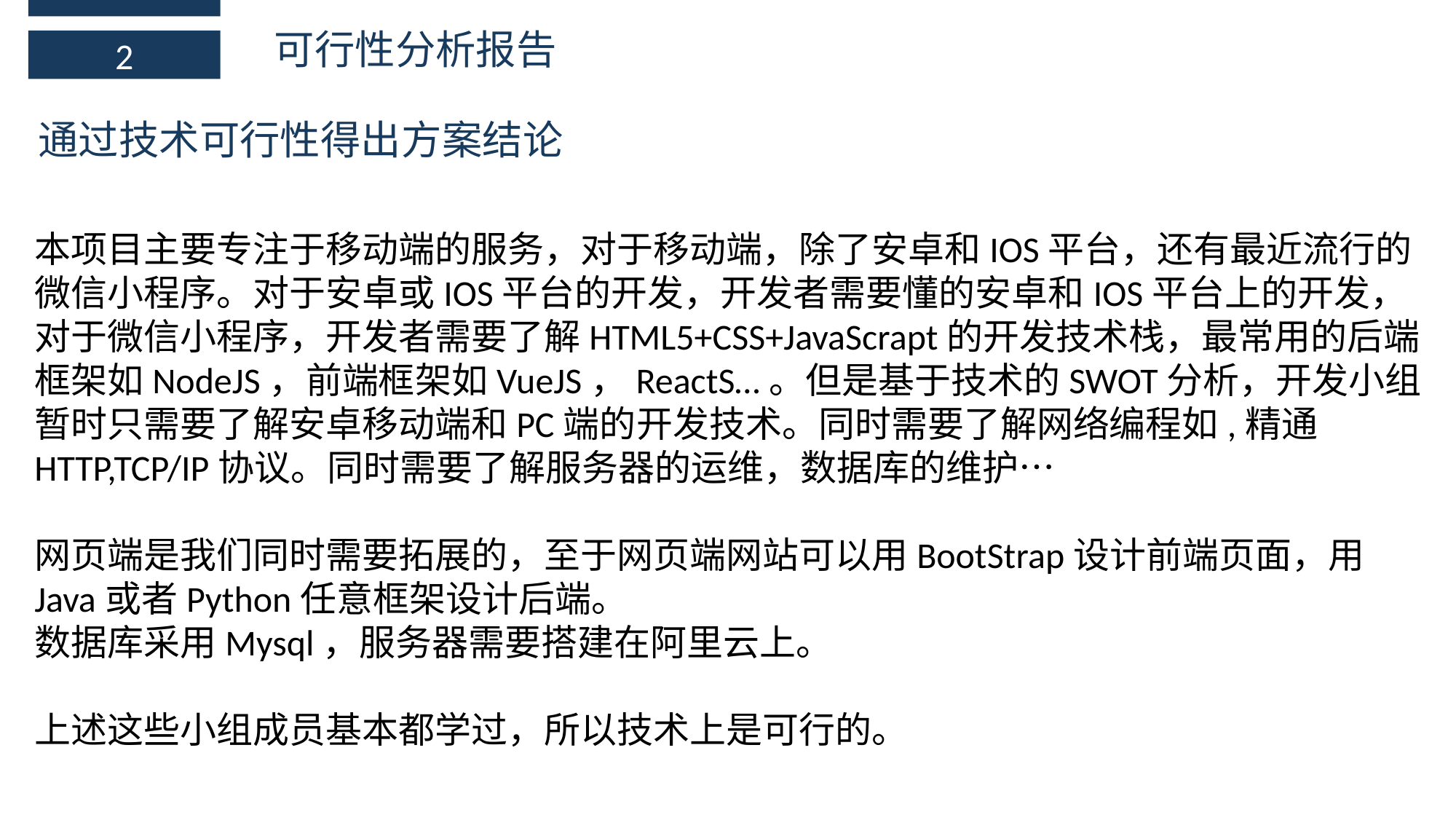

可行性分析报告
2
通过技术可行性得出方案结论
本项目主要专注于移动端的服务，对于移动端，除了安卓和IOS平台，还有最近流行的微信小程序。对于安卓或IOS平台的开发，开发者需要懂的安卓和IOS平台上的开发，对于微信小程序，开发者需要了解HTML5+CSS+JavaScrapt的开发技术栈，最常用的后端框架如NodeJS，前端框架如VueJS，ReactS…。但是基于技术的SWOT分析，开发小组暂时只需要了解安卓移动端和PC端的开发技术。同时需要了解网络编程如,精通HTTP,TCP/IP协议。同时需要了解服务器的运维，数据库的维护…

网页端是我们同时需要拓展的，至于网页端网站可以用BootStrap设计前端页面，用Java或者Python任意框架设计后端。
数据库采用Mysql，服务器需要搭建在阿里云上。

上述这些小组成员基本都学过，所以技术上是可行的。